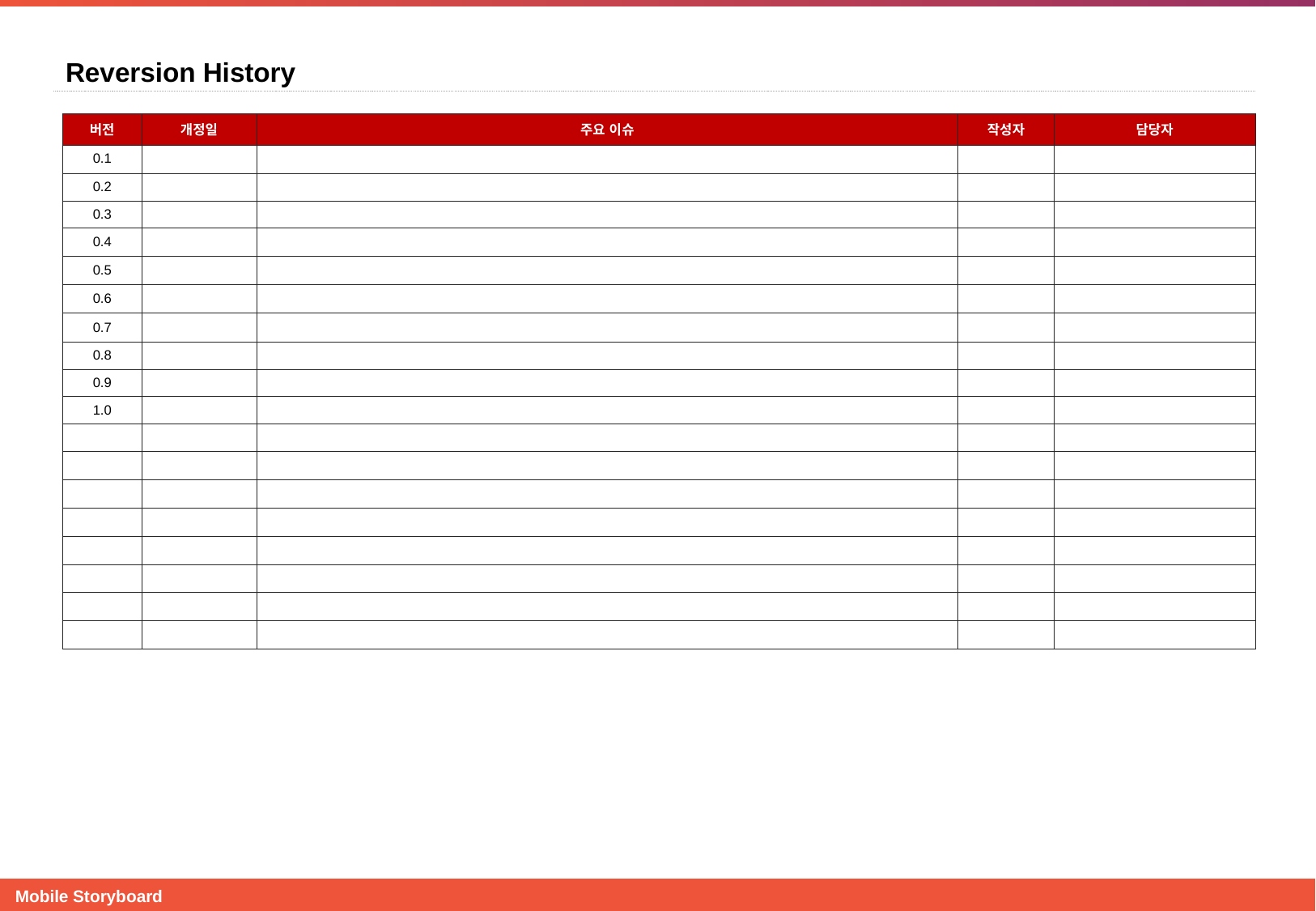

Reversion History
| 버전 | 개정일 | 주요 이슈 | 작성자 | 담당자 |
| --- | --- | --- | --- | --- |
| 0.1 |  |  |  |  |
| 0.2 |  |  |  |  |
| 0.3 |  |  |  |  |
| 0.4 |  |  |  |  |
| 0.5 |  |  |  |  |
| 0.6 |  |  |  |  |
| 0.7 |  |  |  |  |
| 0.8 |  |  |  |  |
| 0.9 |  |  |  |  |
| 1.0 |  |  |  |  |
|  |  |  |  |  |
|  |  |  |  |  |
|  |  |  |  |  |
|  |  |  |  |  |
|  |  |  |  |  |
|  |  |  |  |  |
|  |  |  |  |  |
|  |  |  |  |  |